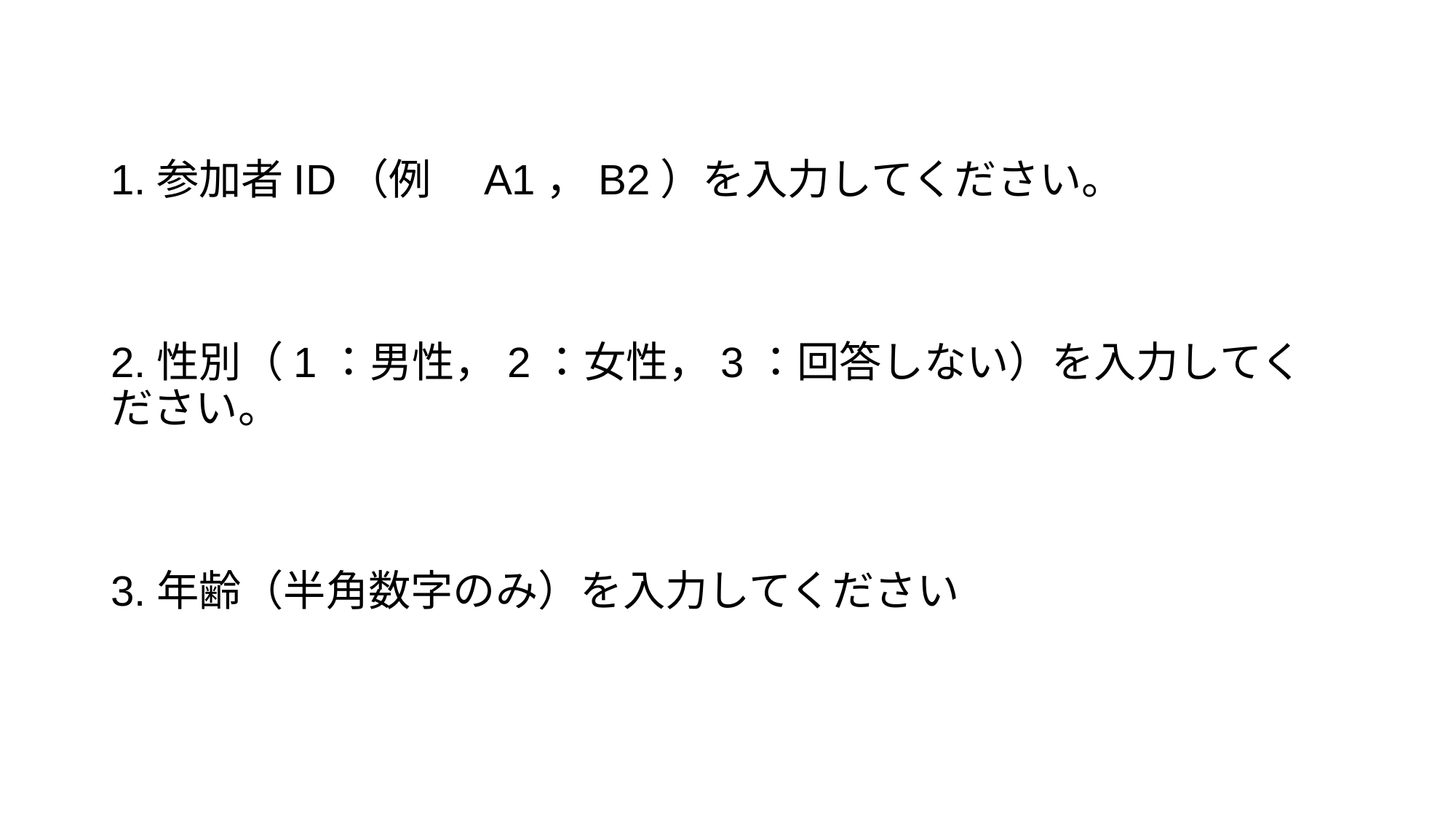

1.参加者ID（例　A1，B2）を入力してください。

2.性別（1：男性，2：女性，3：回答しない）を入力してください。

3.年齢（半角数字のみ）を入力してください